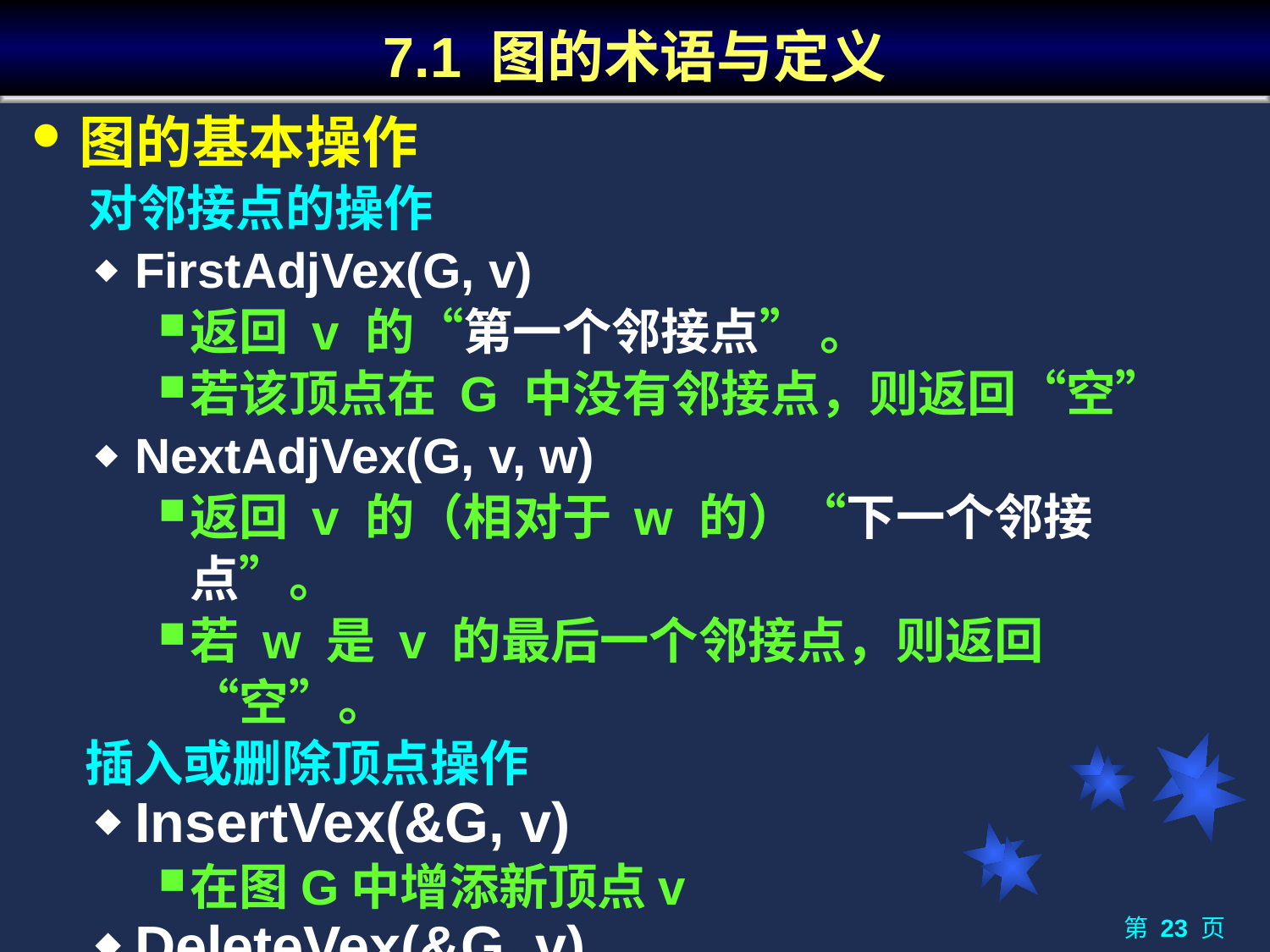

# 7.1 图的术语与定义
图的基本操作
    对邻接点的操作
FirstAdjVex(G, v)
返回 v 的“第一个邻接点” 。
若该顶点在 G 中没有邻接点，则返回“空”
NextAdjVex(G, v, w)
返回 v 的（相对于 w 的）“下一个邻接点”。
若 w 是 v 的最后一个邻接点，则返回“空”。
   插入或删除顶点操作
InsertVex(&G, v)
在图G中增添新顶点v
DeleteVex(&G, v)
删除G中顶点v及其相关的弧

第 23 页